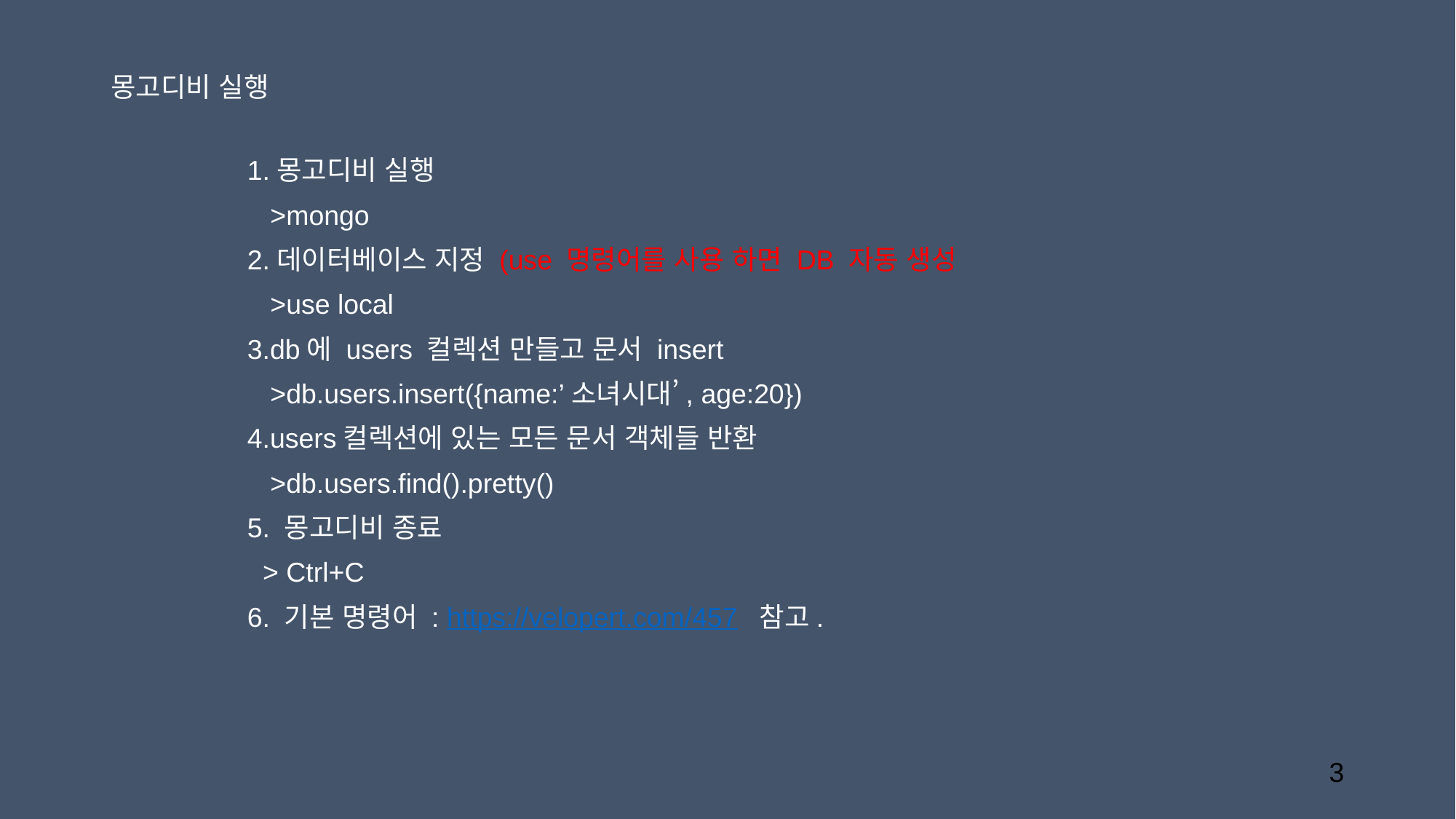

# 몽고디비 실행
1.몽고디비 실행
   >mongo
2.데이터베이스 지정 (use 명령어를 사용 하면 DB 자동 생성
   >use local
3.db에 users 컬렉션 만들고 문서 insert
   >db.users.insert({name:’소녀시대’, age:20})
4.users컬렉션에 있는 모든 문서 객체들 반환
   >db.users.find().pretty()
5. 몽고디비 종료
  > Ctrl+C
6. 기본 명령어 : https://velopert.com/457  참고.
3